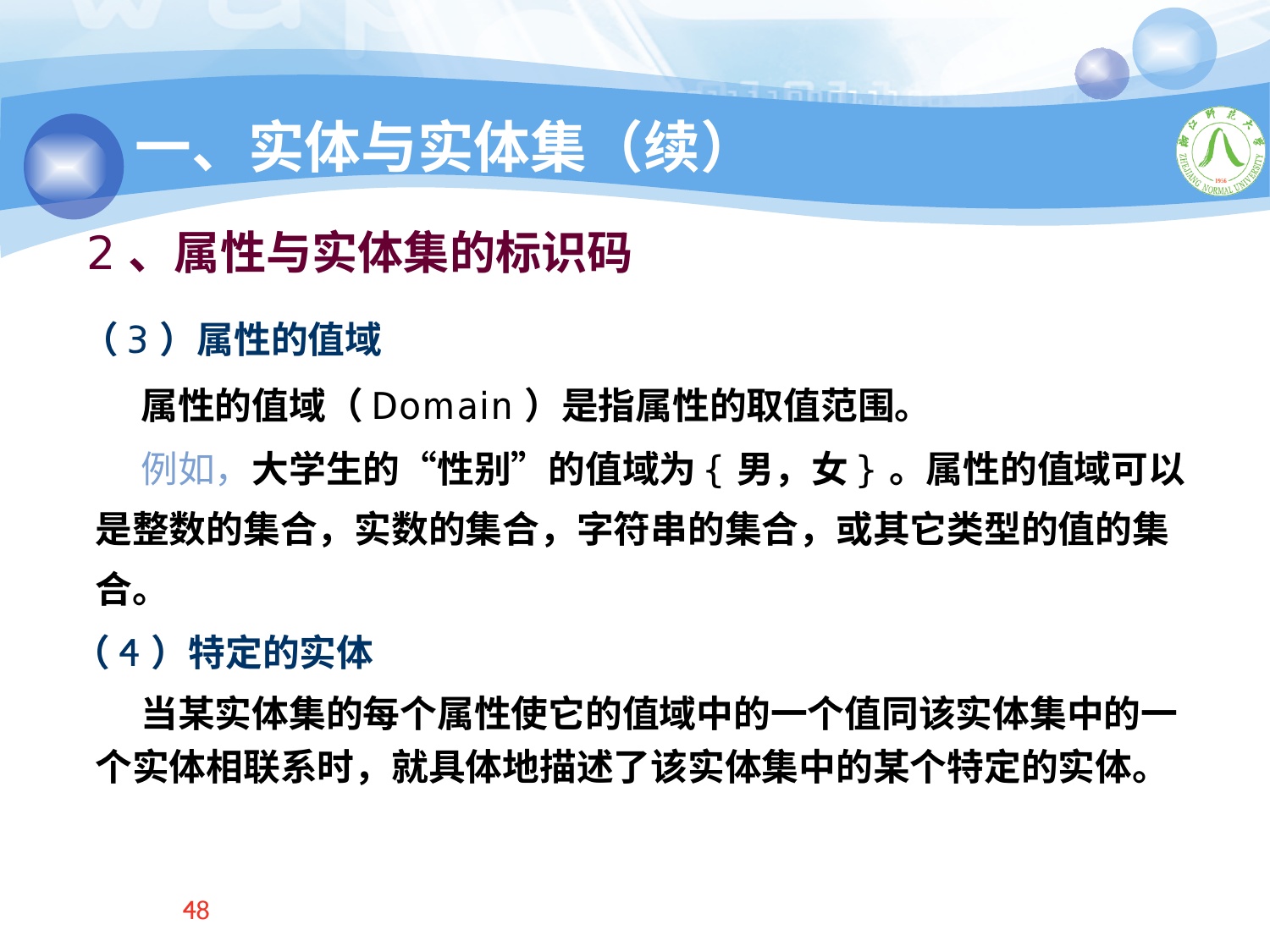

一、实体与实体集（续）
   2、属性与实体集的标识码
  （3）属性的值域
          属性的值域（Domain）是指属性的取值范围。
          例如，大学生的“性别”的值域为{男，女}。属性的值域可以是整数的集合，实数的集合，字符串的集合，或其它类型的值的集合。
  （4）特定的实体
          当某实体集的每个属性使它的值域中的一个值同该实体集中的一个实体相联系时，就具体地描述了该实体集中的某个特定的实体。

48